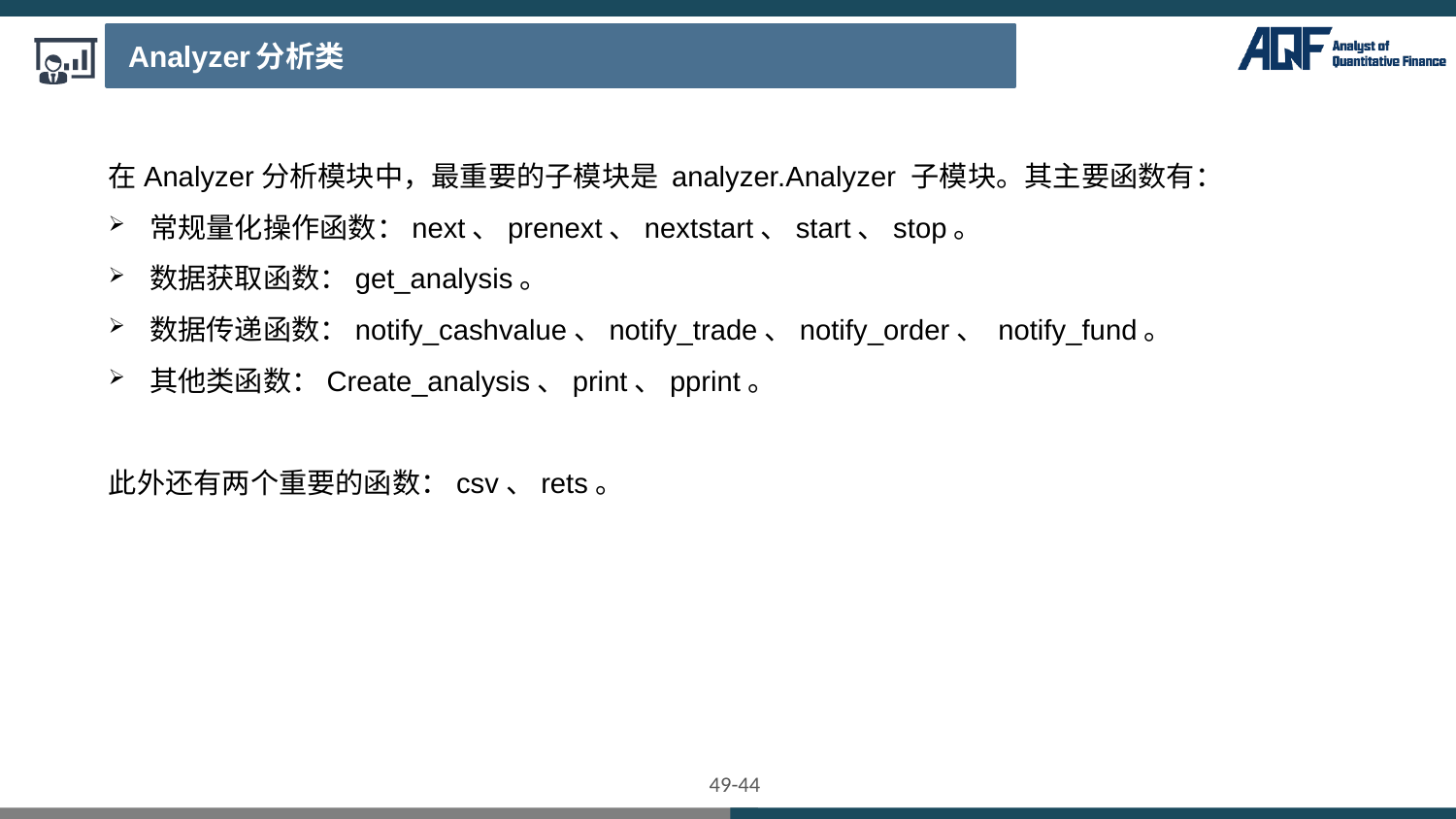

Analyzer分析类
在Analyzer分析模块中，最重要的子模块是 analyzer.Analyzer 子模块。其主要函数有：
常规量化操作函数：next、prenext、nextstart、start、stop。
数据获取函数：get_analysis。
数据传递函数：notify_cashvalue、notify_trade、notify_order、 notify_fund。
其他类函数：Create_analysis、print、pprint。

此外还有两个重要的函数：csv、rets。